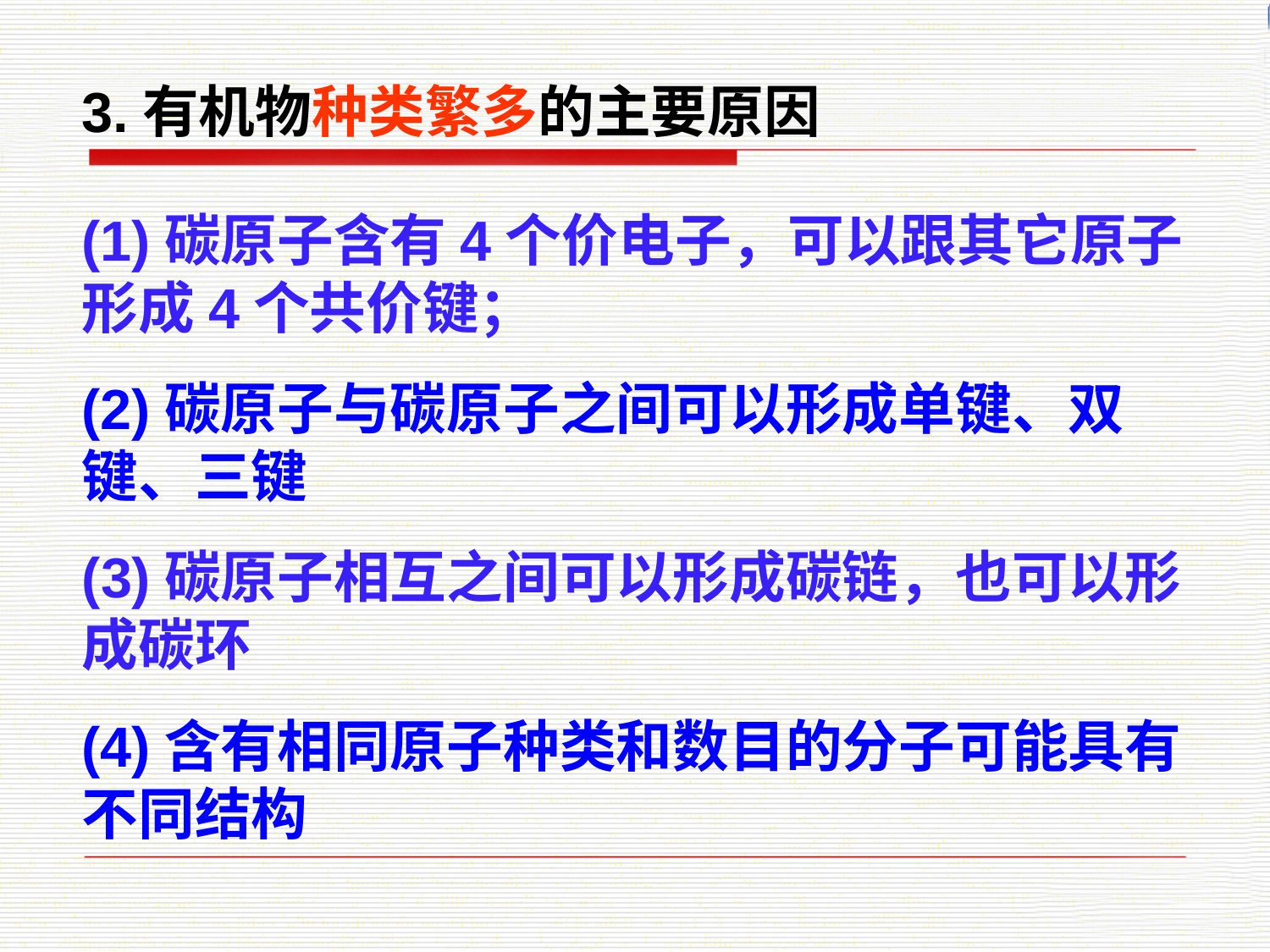

3.有机物种类繁多的主要原因
(1)碳原子含有4个价电子，可以跟其它原子形成4个共价键；
(2)碳原子与碳原子之间可以形成单键、双键、三键
(3)碳原子相互之间可以形成碳链，也可以形成碳环
(4)含有相同原子种类和数目的分子可能具有不同结构